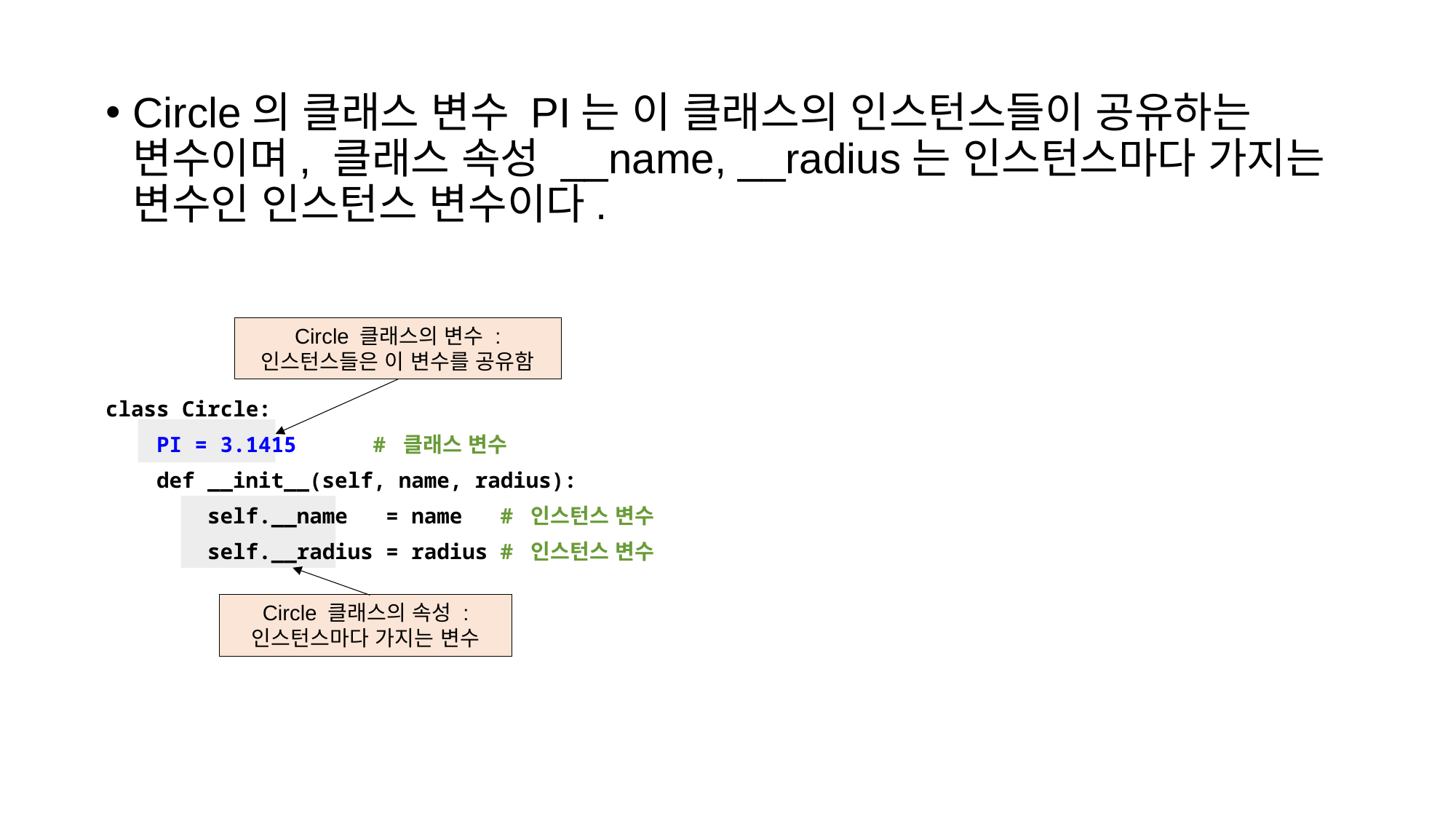

Circle의 클래스 변수 PI는 이 클래스의 인스턴스들이 공유하는 변수이며, 클래스 속성 __name, __radius는 인스턴스마다 가지는 변수인 인스턴스 변수이다.

Circle 클래스의 변수 :
인스턴스들은 이 변수를 공유함
class Circle:
    PI = 3.1415      # 클래스 변수
    def __init__(self, name, radius):
        self.__name   = name   # 인스턴스 변수
        self.__radius = radius # 인스턴스 변수

Circle 클래스의 속성 :
인스턴스마다 가지는 변수